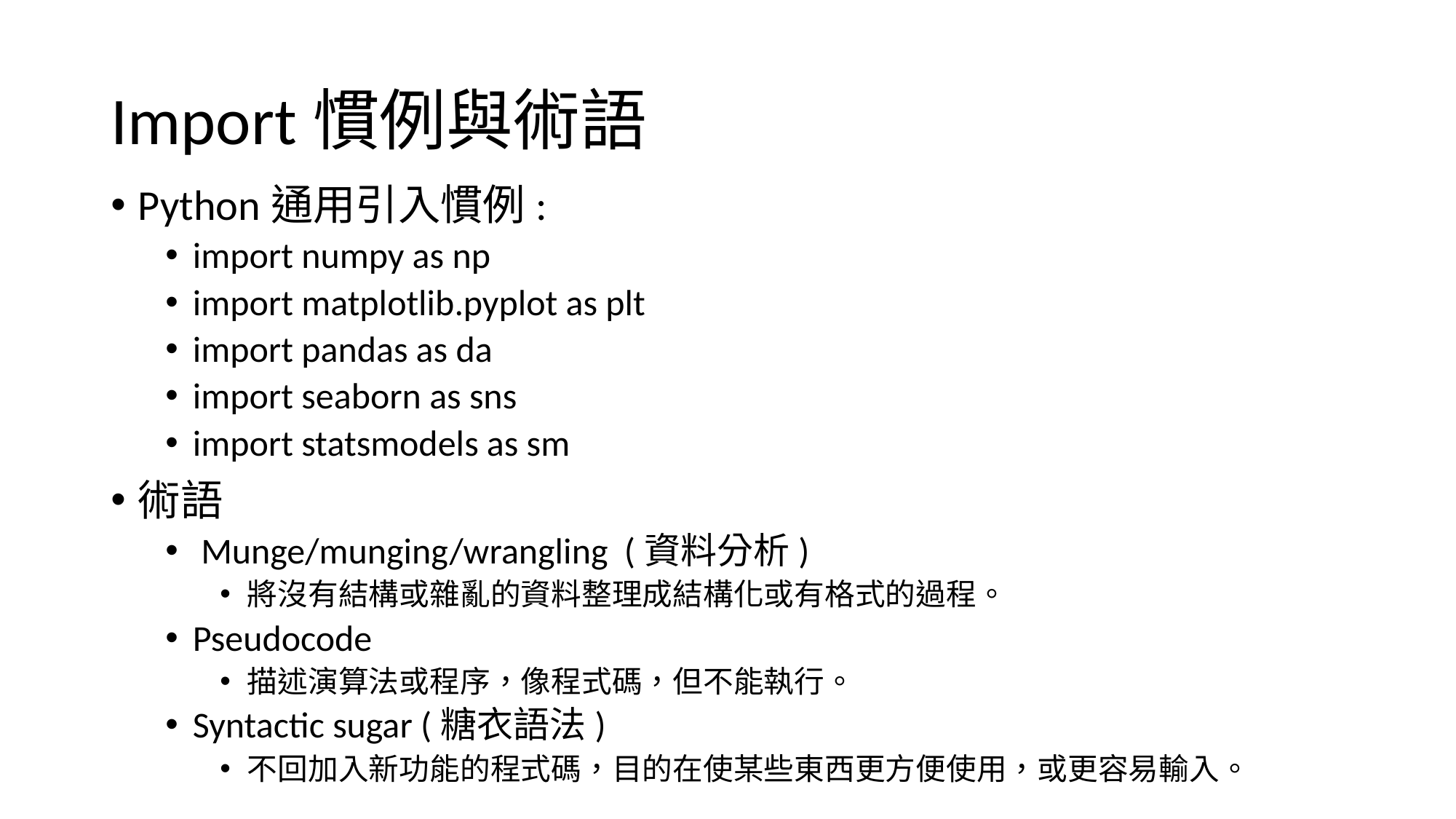

# Import慣例與術語
Python通用引入慣例:
import numpy as np
import matplotlib.pyplot as plt
import pandas as da
import seaborn as sns
import statsmodels as sm
術語
 Munge/munging/wrangling  (資料分析)
將沒有結構或雜亂的資料整理成結構化或有格式的過程。
Pseudocode
描述演算法或程序，像程式碼，但不能執行。
Syntactic sugar (糖衣語法)
不回加入新功能的程式碼，目的在使某些東西更方便使用，或更容易輸入。